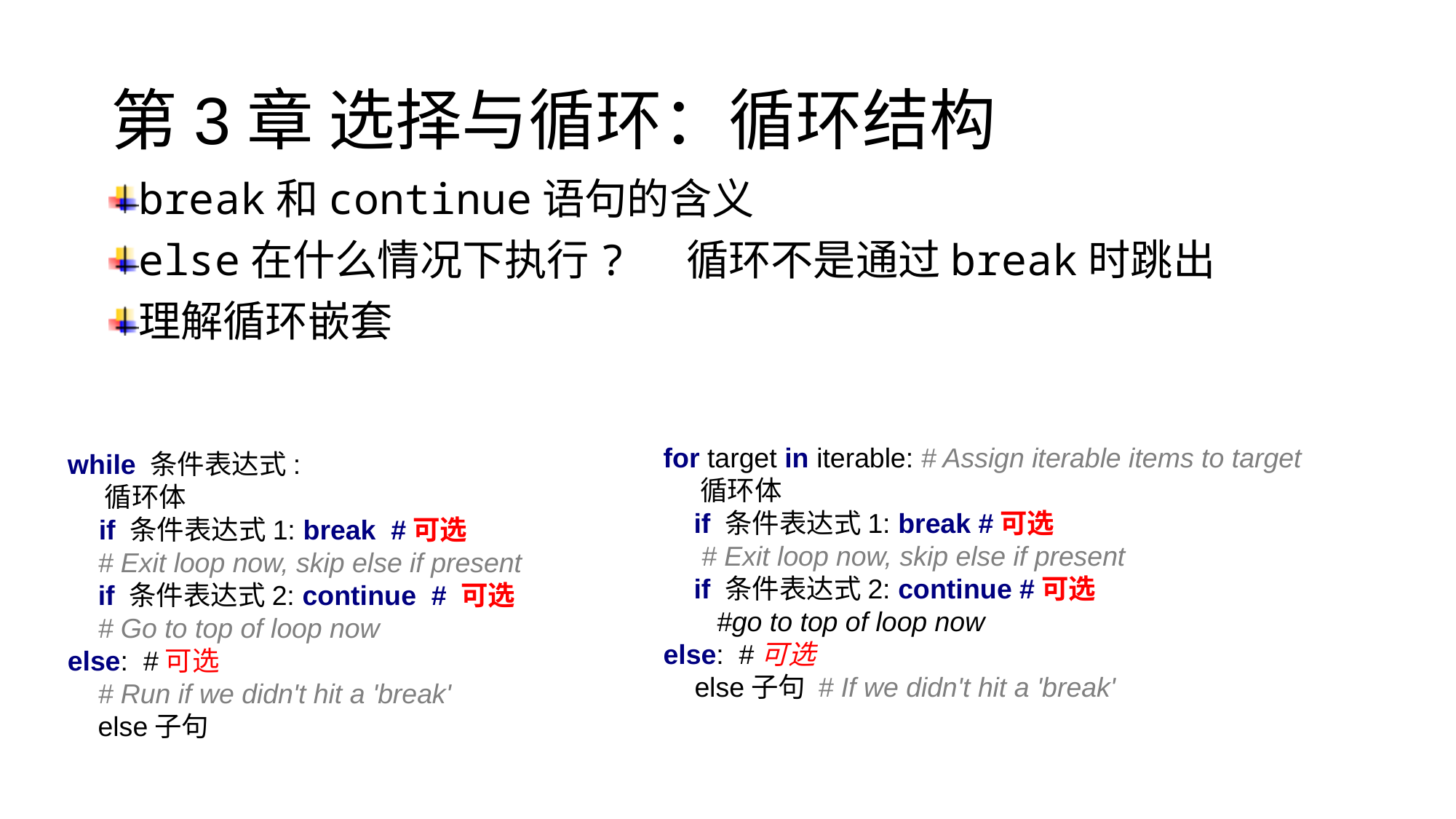

# 第3章 选择与循环：循环结构
break和continue语句的含义
else在什么情况下执行?  循环不是通过break时跳出
理解循环嵌套
for target in iterable: # Assign iterable items to target
    循环体
    if 条件表达式1: break #可选
     # Exit loop now, skip else if present
    if 条件表达式2: continue #可选
       #go to top of loop now
else:  #可选
    else子句 # If we didn't hit a 'break'
while 条件表达式:
    循环体
    if 条件表达式1: break  #可选
    # Exit loop now, skip else if present
    if 条件表达式2: continue  # 可选
    # Go to top of loop now
else:  #可选
    # Run if we didn't hit a 'break'
    else子句